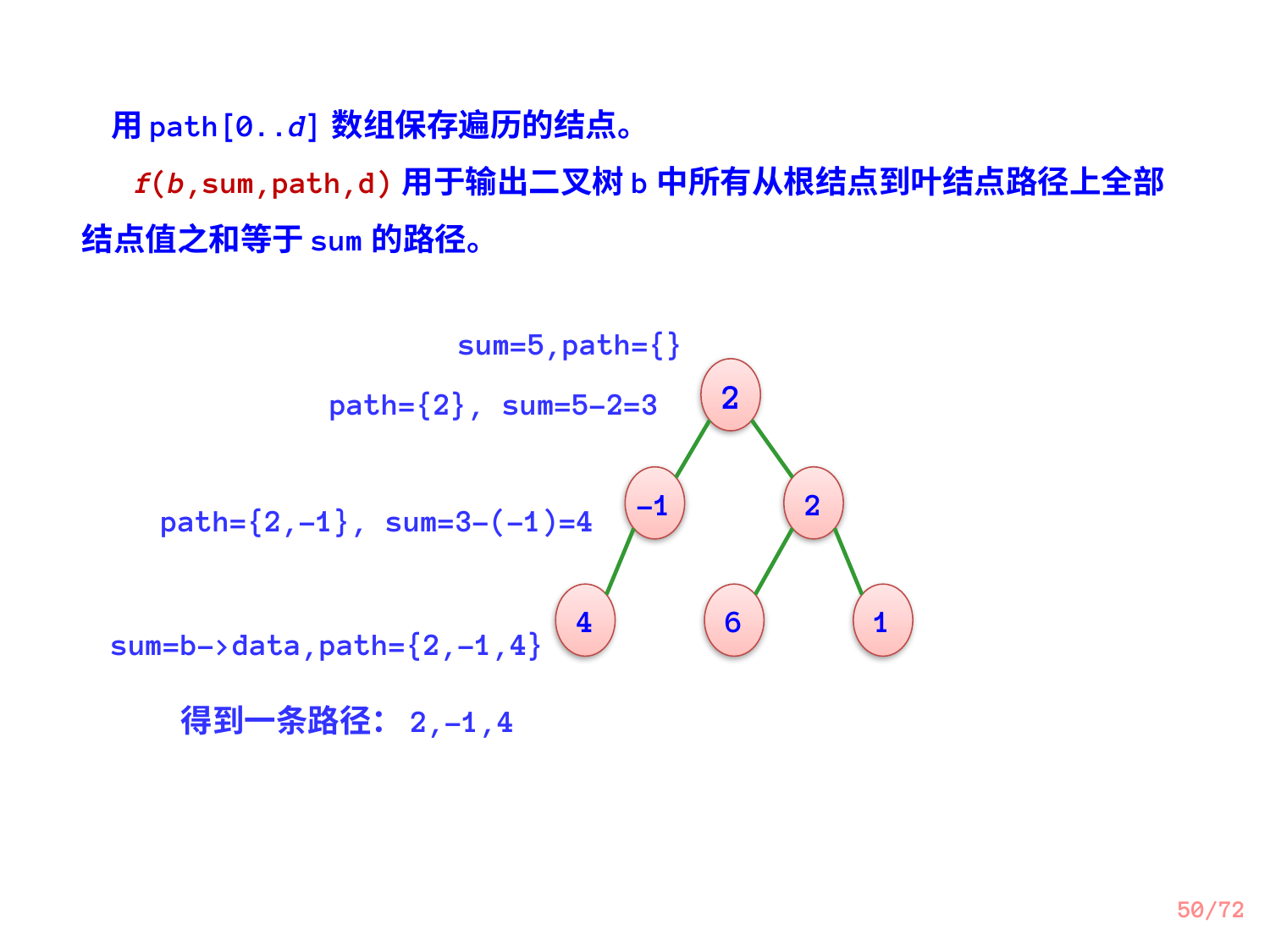

用path[0..d]数组保存遍历的结点。
   f(b,sum,path,d)用于输出二叉树b中所有从根结点到叶结点路径上全部结点值之和等于sum的路径。
sum=5,path={}
2
path={2}, sum=5-2=3
-1
2
path={2,-1}, sum=3-(-1)=4
4
6
1
sum=b->data,path={2,-1,4}
得到一条路径：2,-1,4
50/72